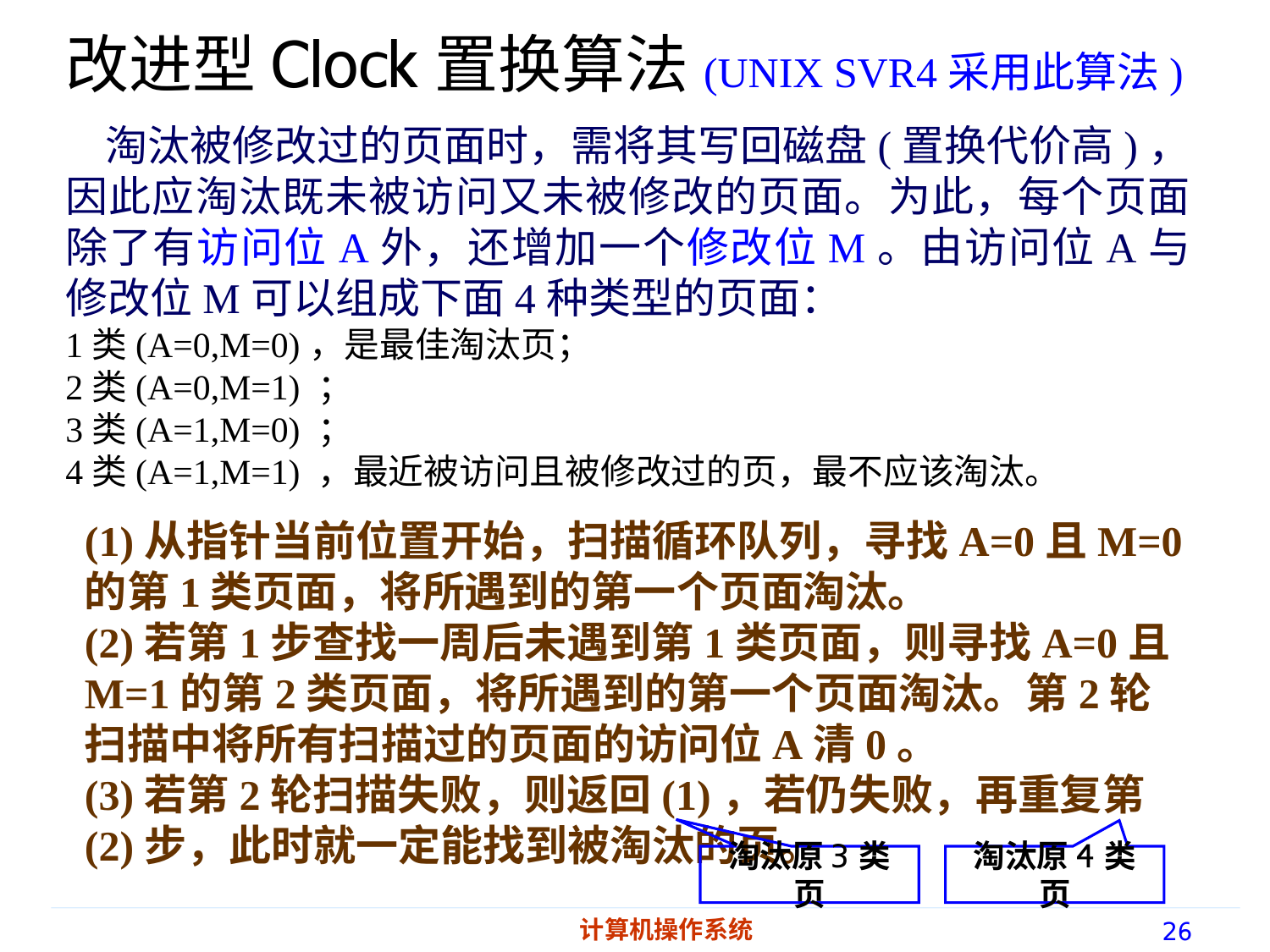

改进型Clock置换算法(UNIX SVR4采用此算法)
    淘汰被修改过的页面时，需将其写回磁盘(置换代价高)，因此应淘汰既未被访问又未被修改的页面。为此，每个页面除了有访问位A外，还增加一个修改位M。由访问位A与修改位M可以组成下面4种类型的页面：
1类(A=0,M=0)，是最佳淘汰页；
2类(A=0,M=1) ；
3类(A=1,M=0) ；
4类(A=1,M=1) ，最近被访问且被修改过的页，最不应该淘汰。
(1)从指针当前位置开始，扫描循环队列，寻找A=0且M=0的第1类页面，将所遇到的第一个页面淘汰。
(2)若第1步查找一周后未遇到第1类页面，则寻找A=0且M=1的第2类页面，将所遇到的第一个页面淘汰。第2轮扫描中将所有扫描过的页面的访问位A清0。
(3)若第2轮扫描失败，则返回(1)，若仍失败，再重复第(2)步，此时就一定能找到被淘汰的页。
淘汰原3类页
淘汰原4类页
计算机操作系统
26